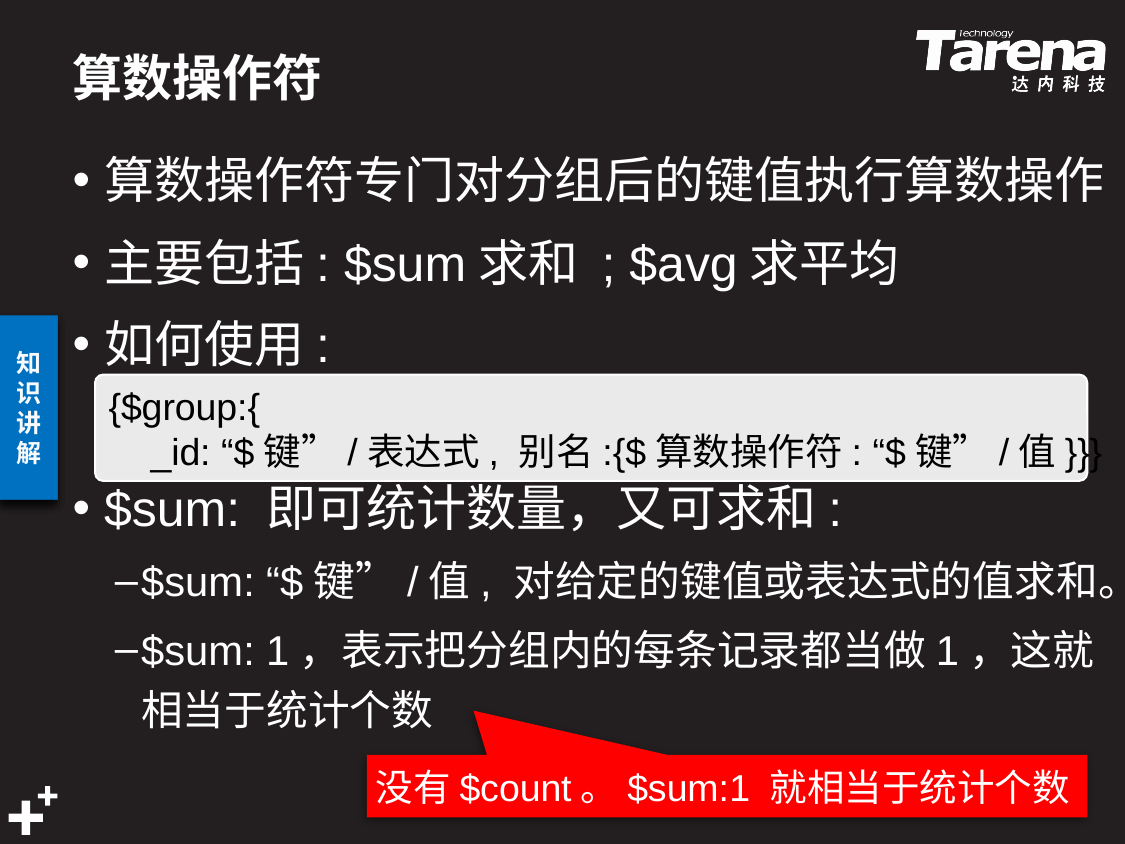

# 算数操作符
算数操作符专门对分组后的键值执行算数操作
主要包括: $sum求和 ; $avg求平均
如何使用:

$sum: 即可统计数量，又可求和:
$sum: “$键”/值, 对给定的键值或表达式的值求和。
$sum: 1，表示把分组内的每条记录都当做1，这就相当于统计个数
{$group:{
    _id: “$键”/表达式, 别名:{$算数操作符: “$键”/值}}}
没有$count。$sum:1 就相当于统计个数